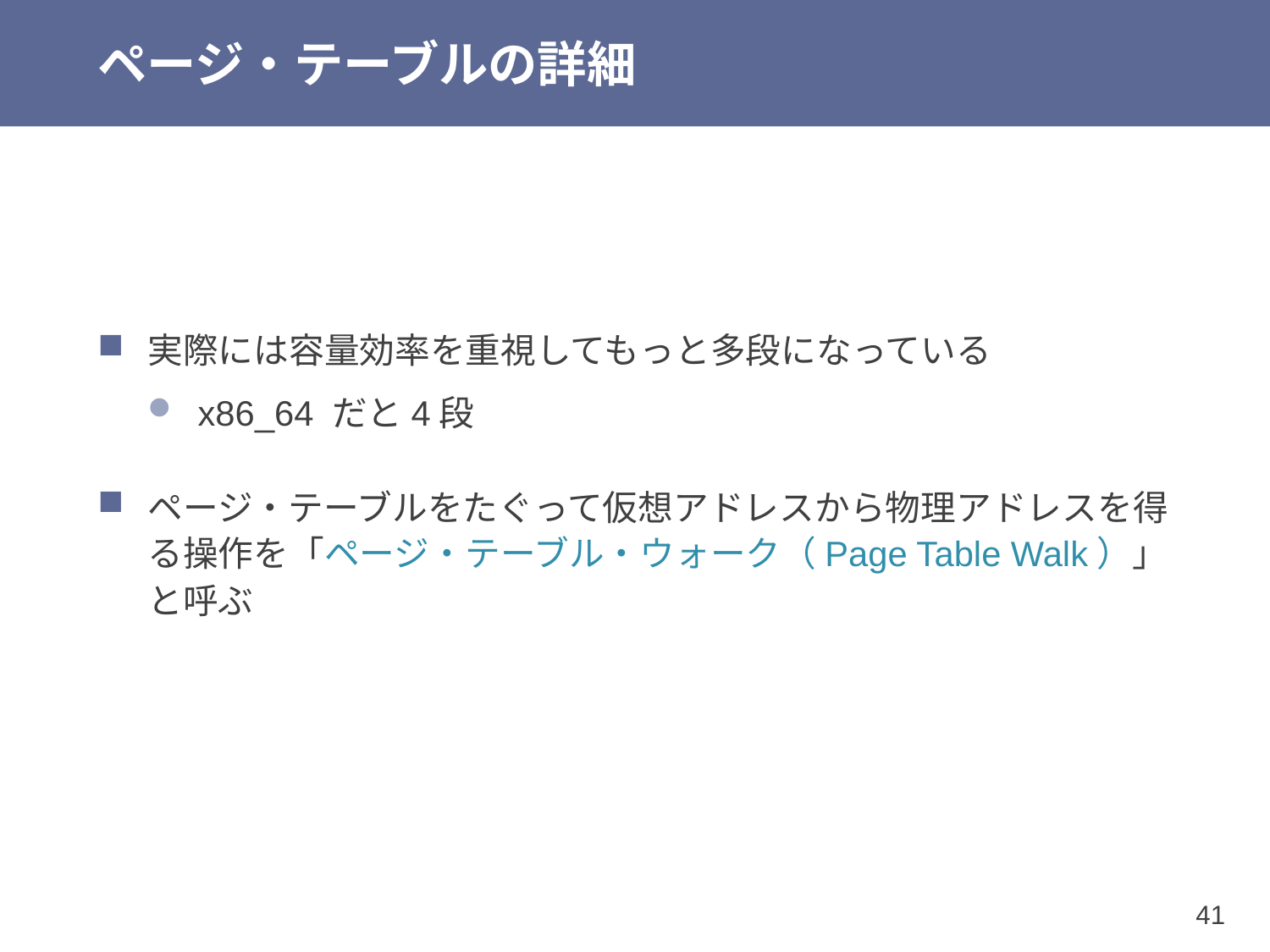

# ページ・テーブルの詳細
実際には容量効率を重視してもっと多段になっている
x86_64 だと4段
ページ・テーブルをたぐって仮想アドレスから物理アドレスを得る操作を「ページ・テーブル・ウォーク（Page Table Walk）」と呼ぶ